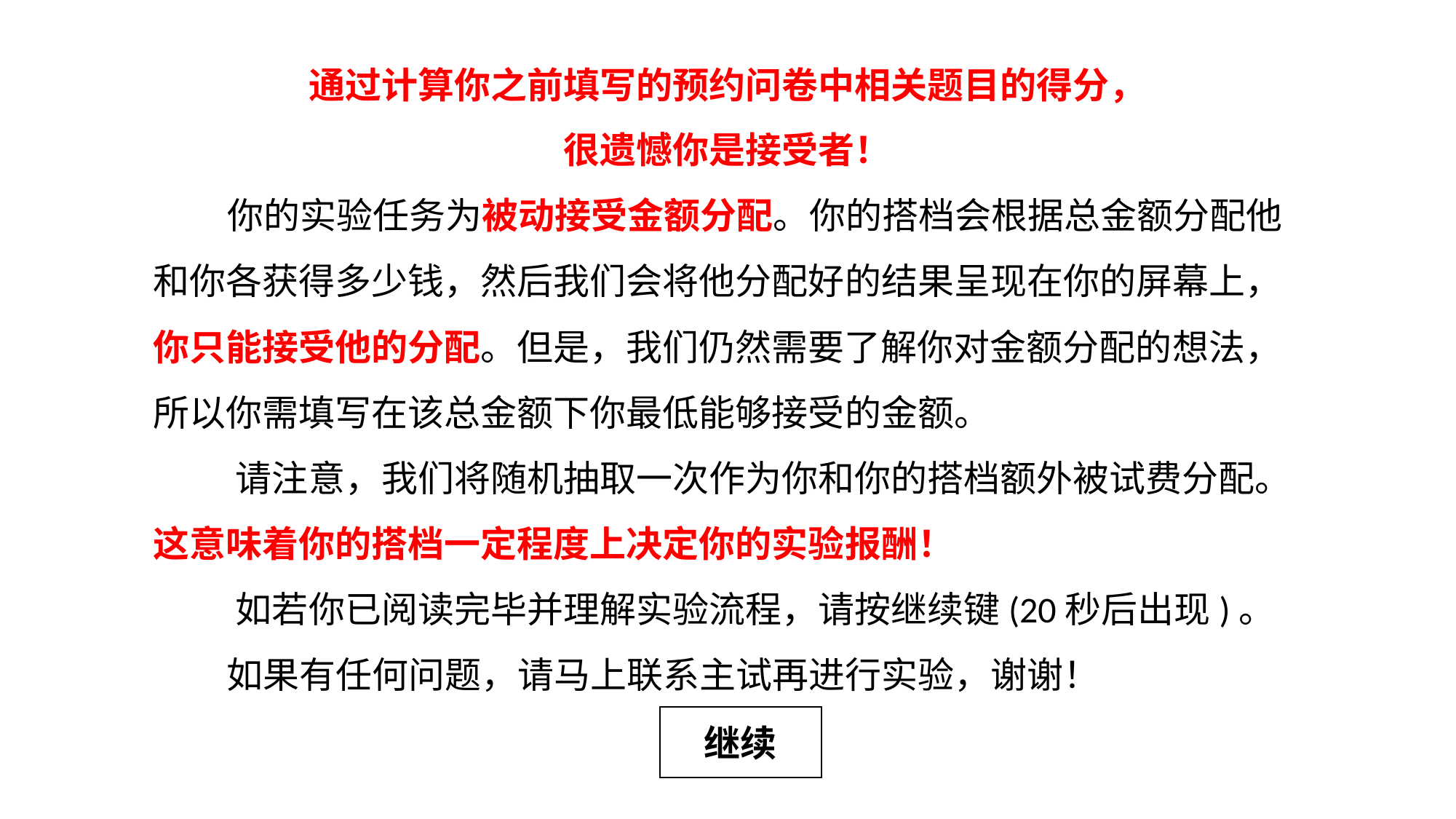

通过计算你之前填写的预约问卷中相关题目的得分，
很遗憾你是接受者！
        你的实验任务为被动接受金额分配。你的搭档会根据总金额分配他和你各获得多少钱，然后我们会将他分配好的结果呈现在你的屏幕上，你只能接受他的分配。但是，我们仍然需要了解你对金额分配的想法，所以你需填写在该总金额下你最低能够接受的金额。
         请注意，我们将随机抽取一次作为你和你的搭档额外被试费分配。这意味着你的搭档一定程度上决定你的实验报酬！
         如若你已阅读完毕并理解实验流程，请按继续键(20秒后出现)。
         如果有任何问题，请马上联系主试再进行实验，谢谢！

继续